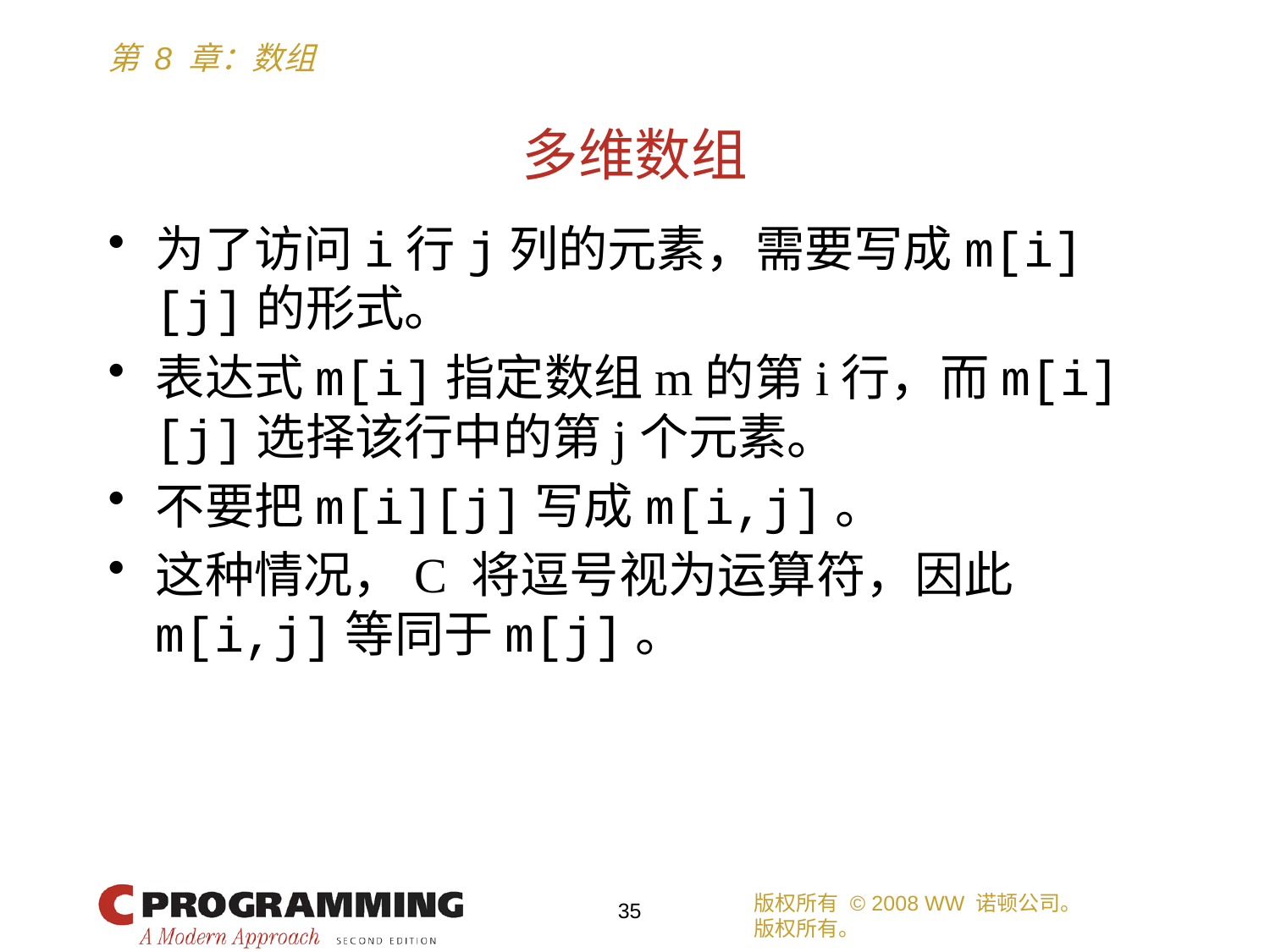

# 多维数组
为了访问i行j列的元素，需要写成m[i][j]的形式。
表达式m[i]指定数组m的第i行，而m[i][j]选择该行中的第j个元素。
不要把m[i][j]写成m[i,j]。
这种情况，C 将逗号视为运算符，因此m[i,j]等同于m[j]。
版权所有 © 2008 WW 诺顿公司。
版权所有。
35